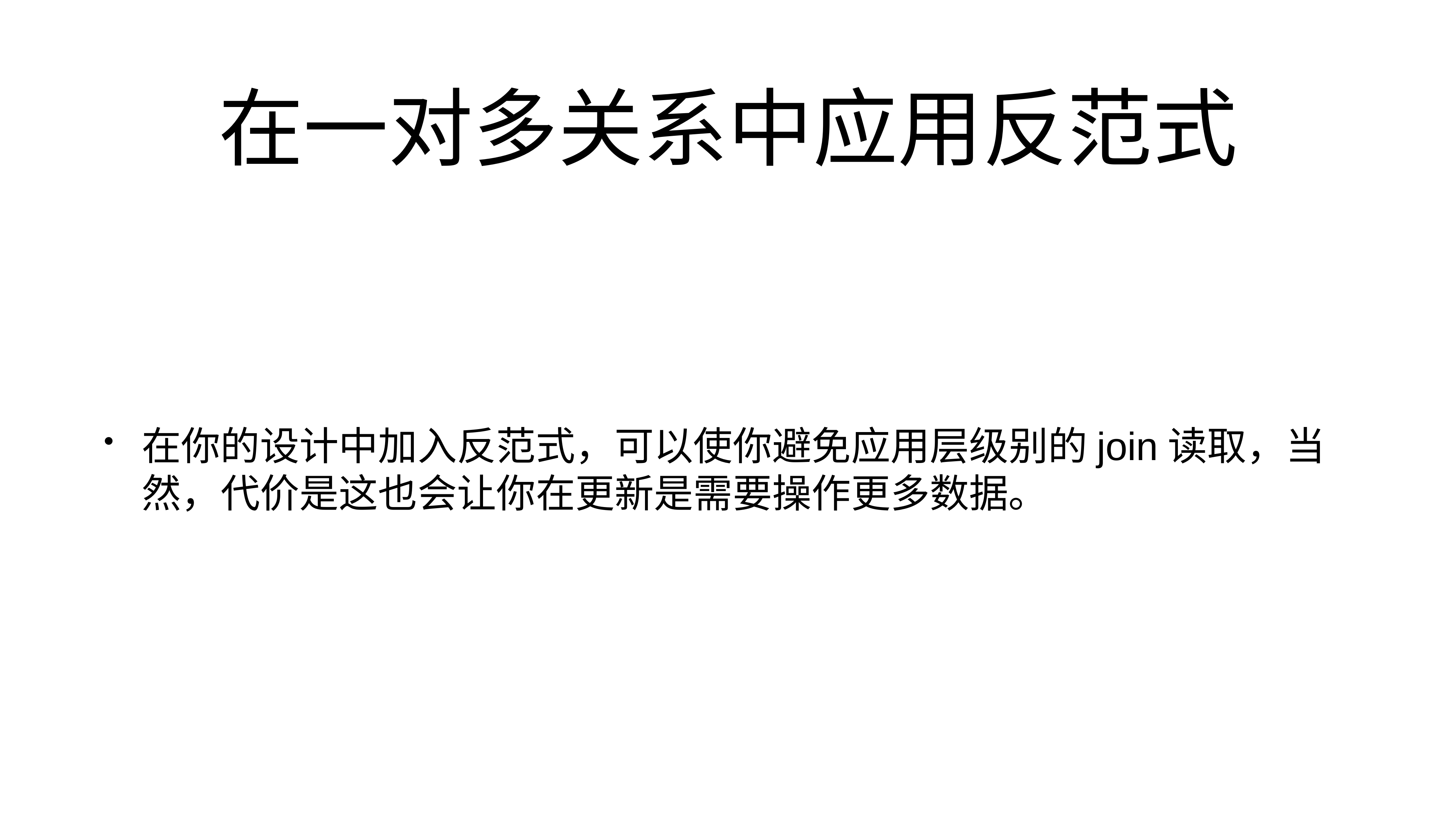

# 在一对多关系中应用反范式
在你的设计中加入反范式，可以使你避免应用层级别的join读取，当然，代价是这也会让你在更新是需要操作更多数据。